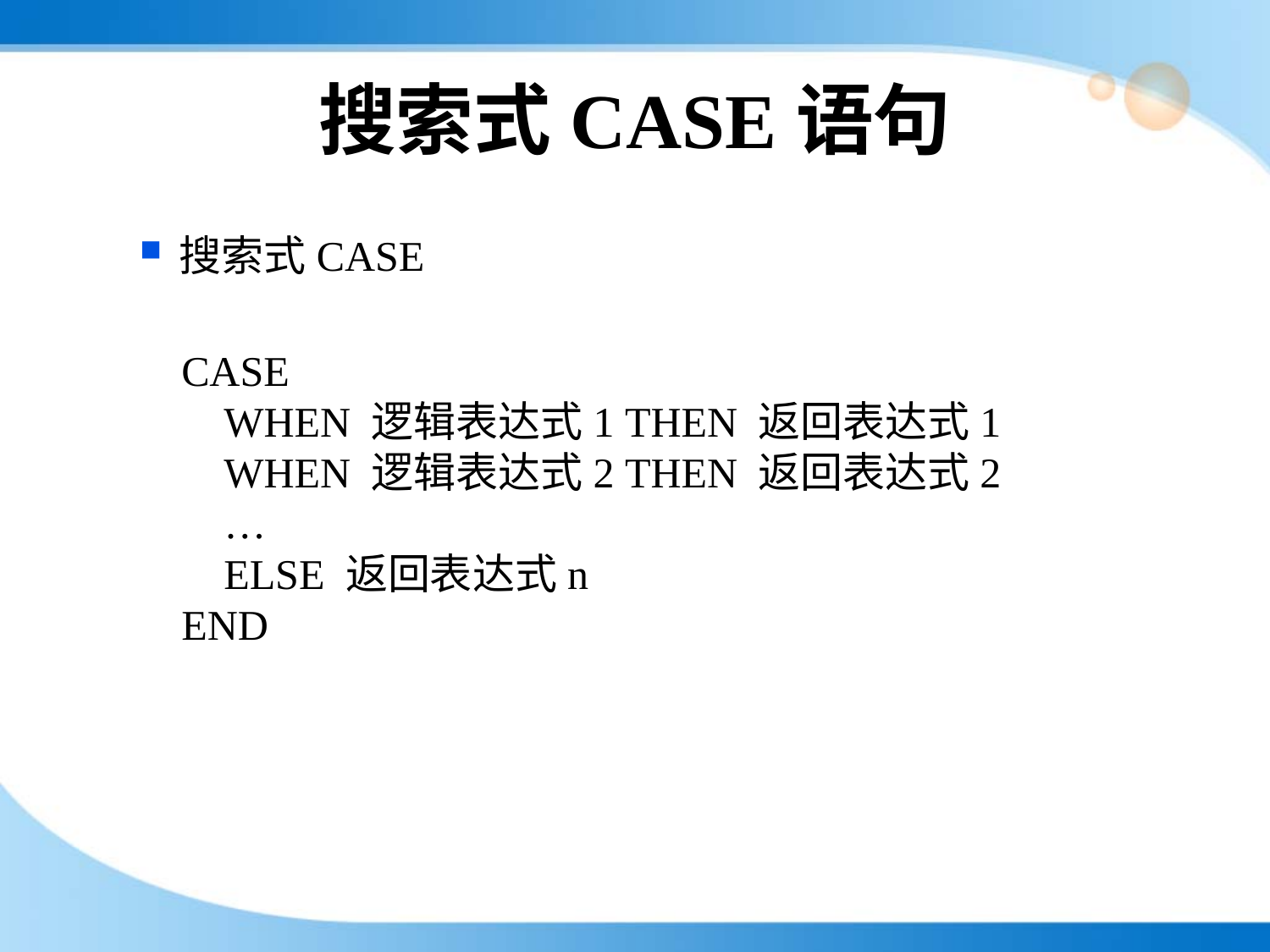

# 搜索式CASE语句
搜索式CASE
CASE
    WHEN 逻辑表达式1 THEN 返回表达式1
    WHEN 逻辑表达式2 THEN 返回表达式2
    …
    ELSE 返回表达式n
END